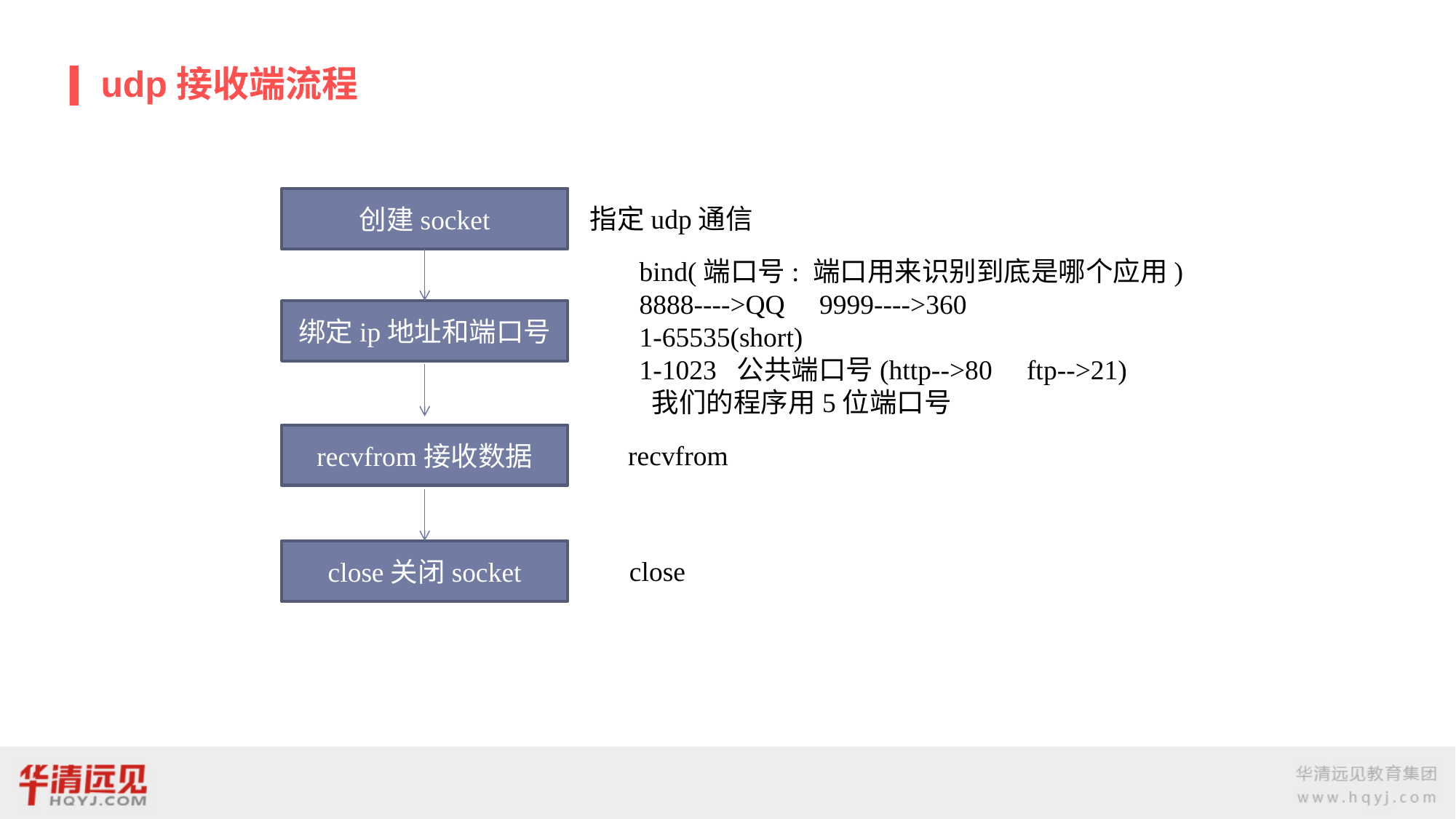

# udp接收端流程
创建socket
指定udp通信
bind(端口号: 端口用来识别到底是哪个应用)
8888---->QQ     9999---->360
1-65535(short)
1-1023  公共端口号(http-->80     ftp-->21)
 我们的程序用5位端口号

绑定ip地址和端口号
recvfrom接收数据
recvfrom
close关闭socket
close
10